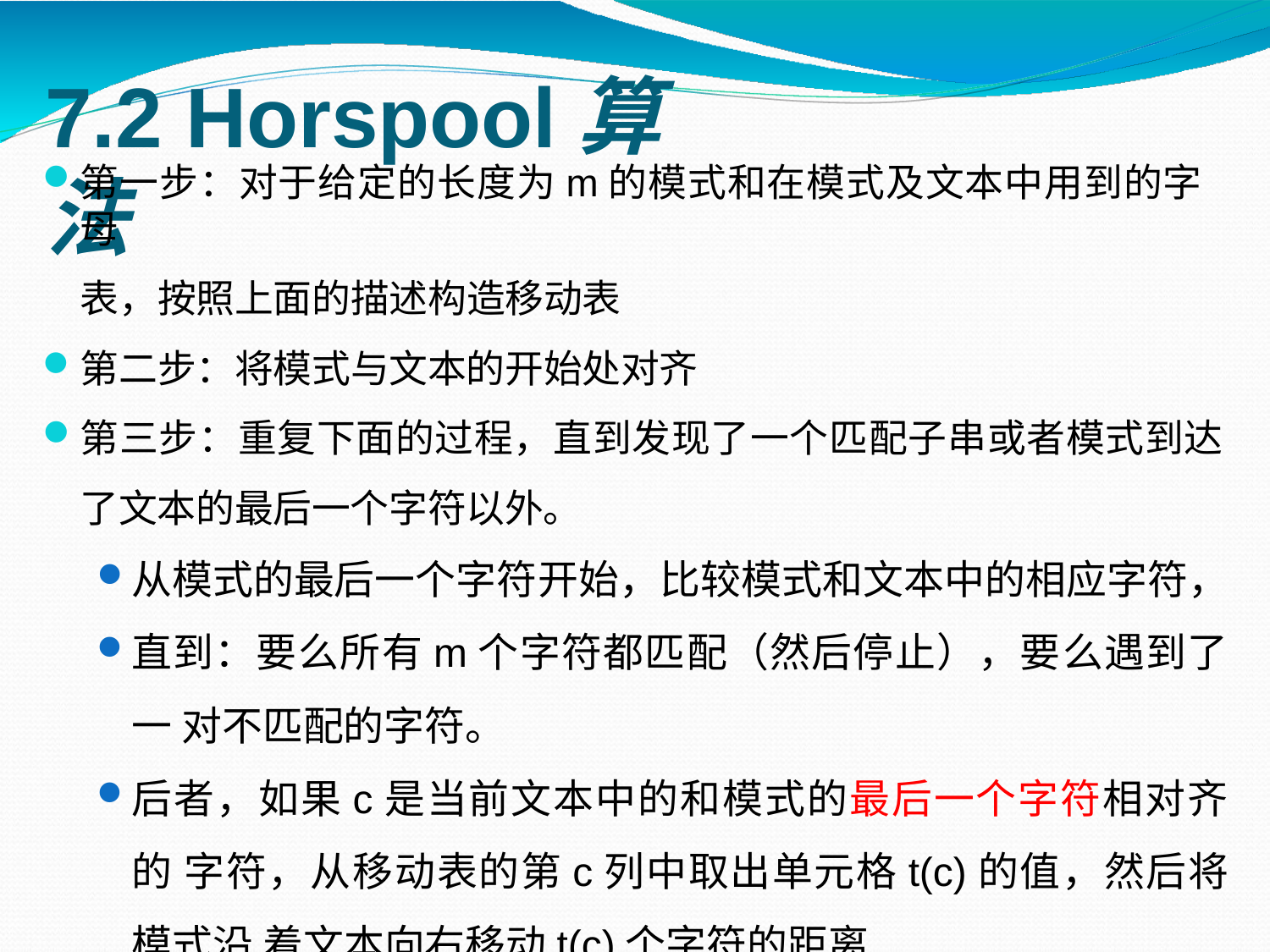

# 7.2 Horspool算法
第一步：对于给定的长度为m的模式和在模式及文本中用到的字母
表，按照上面的描述构造移动表
第二步：将模式与文本的开始处对齐
第三步：重复下面的过程，直到发现了一个匹配子串或者模式到达
了文本的最后一个字符以外。
从模式的最后一个字符开始，比较模式和文本中的相应字符，
直到：要么所有m个字符都匹配（然后停止），要么遇到了一 对不匹配的字符。
后者，如果c是当前文本中的和模式的最后一个字符相对齐的 字符，从移动表的第c列中取出单元格t(c)的值，然后将模式沿 着文本向右移动t(c)个字符的距离